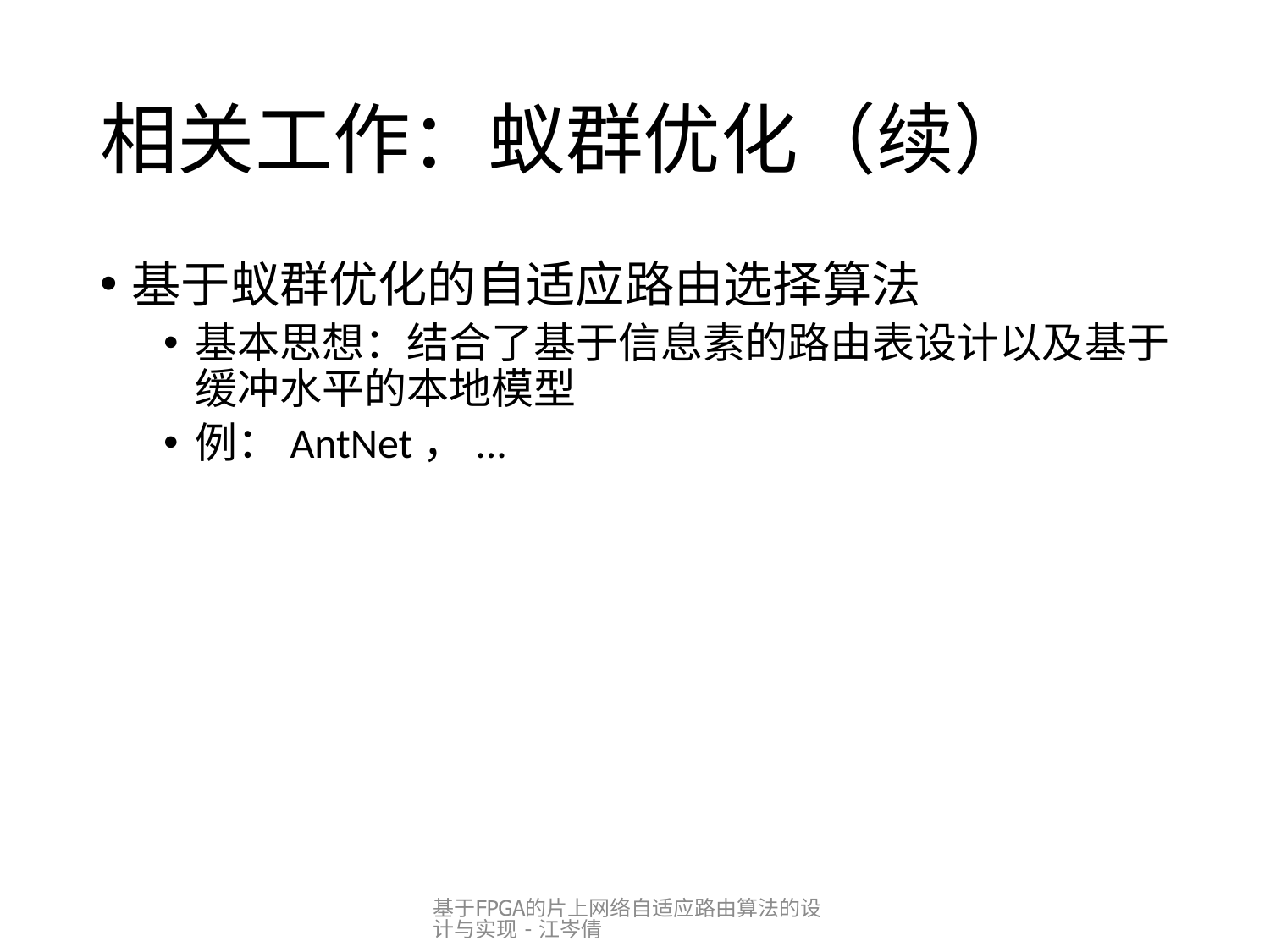

# 相关工作：蚁群优化（续）
基于蚁群优化的自适应路由选择算法
基本思想：结合了基于信息素的路由表设计以及基于缓冲水平的本地模型
例：AntNet，...

基于FPGA的片上网络自适应路由算法的设计与实现 - 江岑倩
6